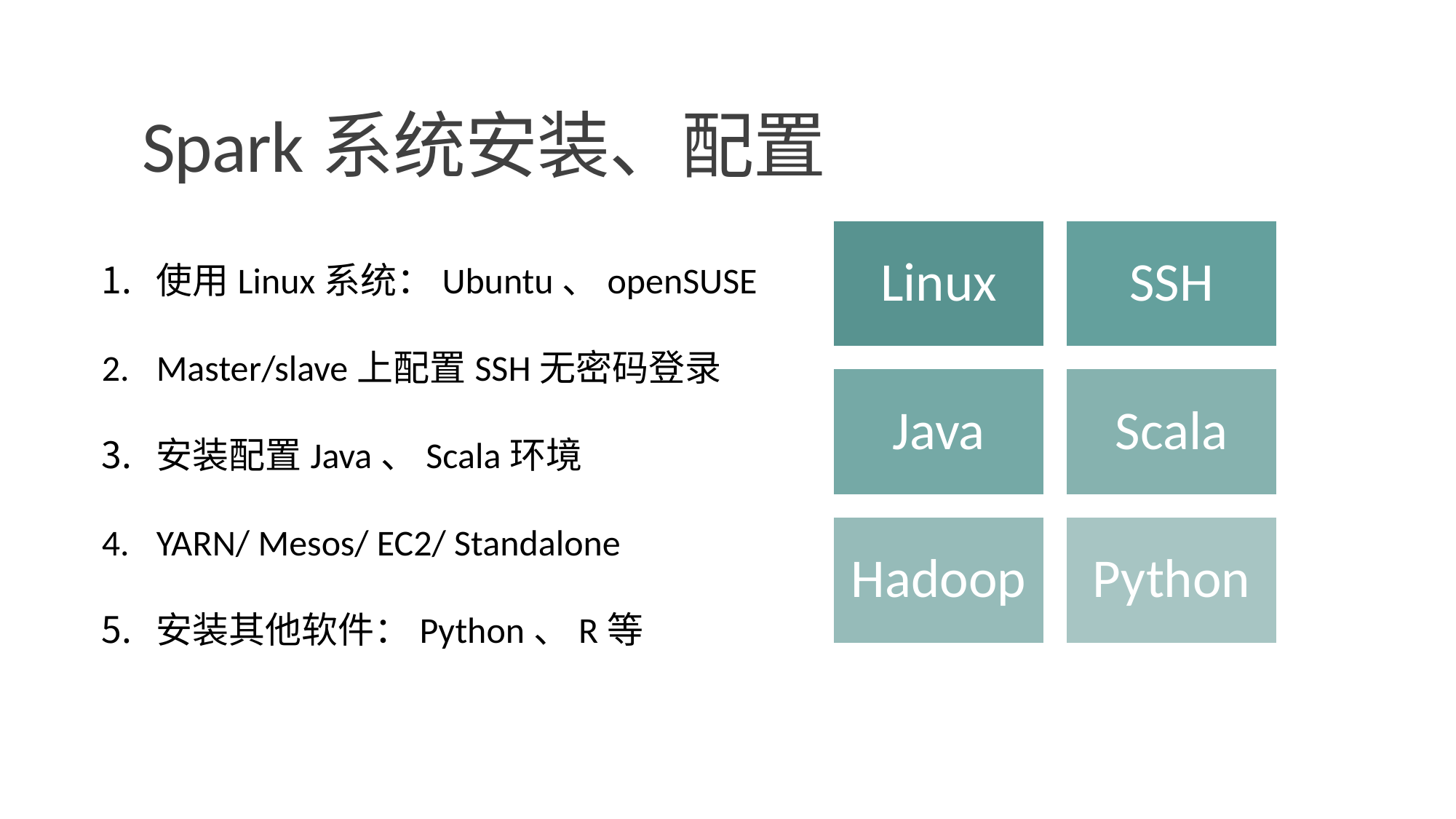

# Spark系统安装、配置

使用Linux系统：Ubuntu、openSUSE

Master/slave上配置SSH无密码登录

安装配置Java、Scala环境

YARN/ Mesos/ EC2/ Standalone

安装其他软件：Python、R等

Linux
SSH
Java
Scala
Hadoop
Python